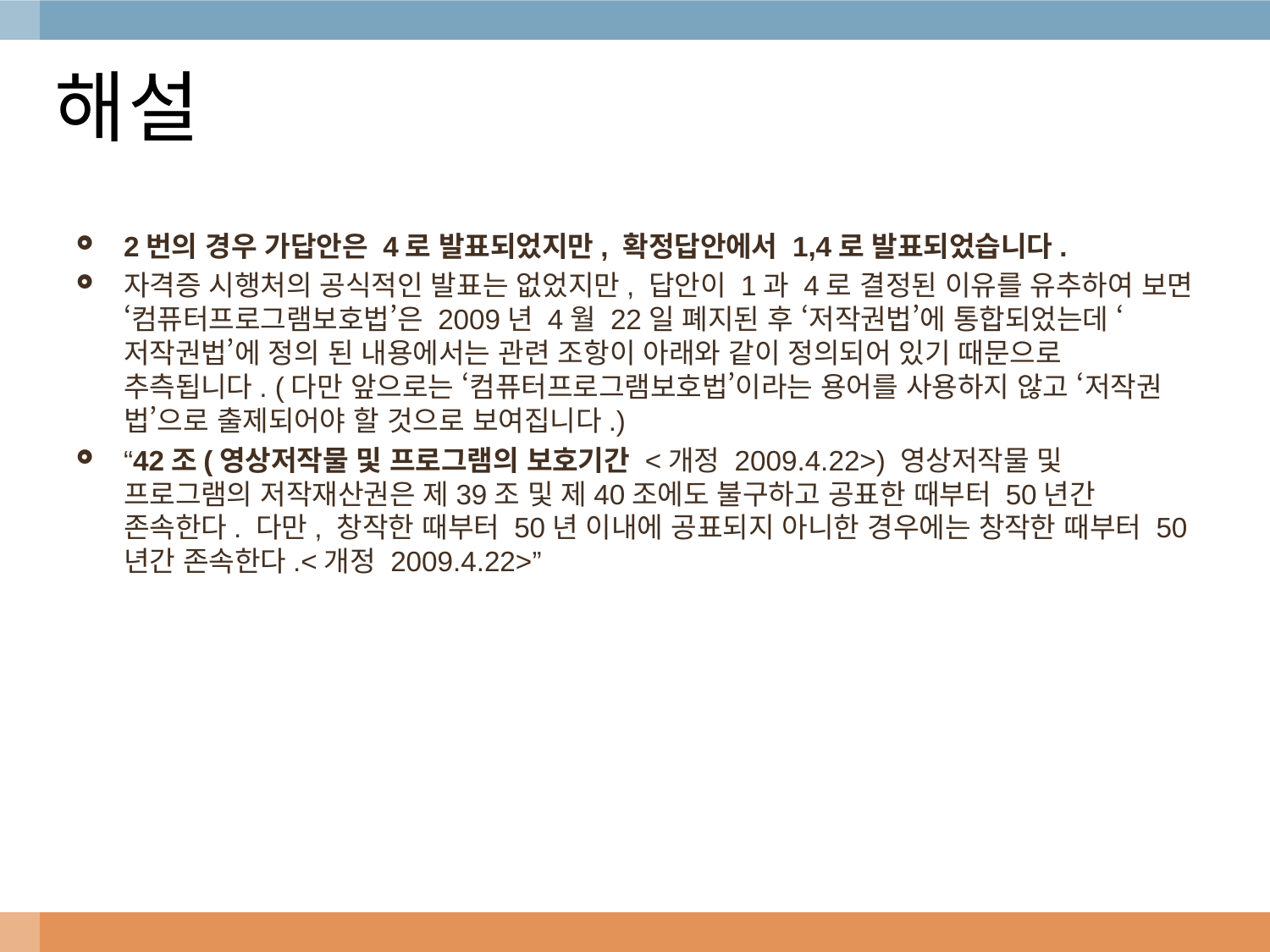

# 해설
2번의 경우 가답안은 4로 발표되었지만, 확정답안에서 1,4로 발표되었습니다.
자격증 시행처의 공식적인 발표는 없었지만, 답안이 1과 4로 결정된 이유를 유추하여 보면 ‘컴퓨터프로그램보호법’은 2009년 4월 22일 폐지된 후 ‘저작권법’에 통합되었는데 ‘저작권법’에 정의 된 내용에서는 관련 조항이 아래와 같이 정의되어 있기 때문으로 추측됩니다. (다만 앞으로는 ‘컴퓨터프로그램보호법’이라는 용어를 사용하지 않고 ‘저작권법’으로 출제되어야 할 것으로 보여집니다.)
“42조(영상저작물 및 프로그램의 보호기간 <개정 2009.4.22>) 영상저작물 및 프로그램의 저작재산권은 제39조 및 제40조에도 불구하고 공표한 때부터 50년간 존속한다. 다만, 창작한 때부터 50년 이내에 공표되지 아니한 경우에는 창작한 때부터 50년간 존속한다.<개정 2009.4.22>”